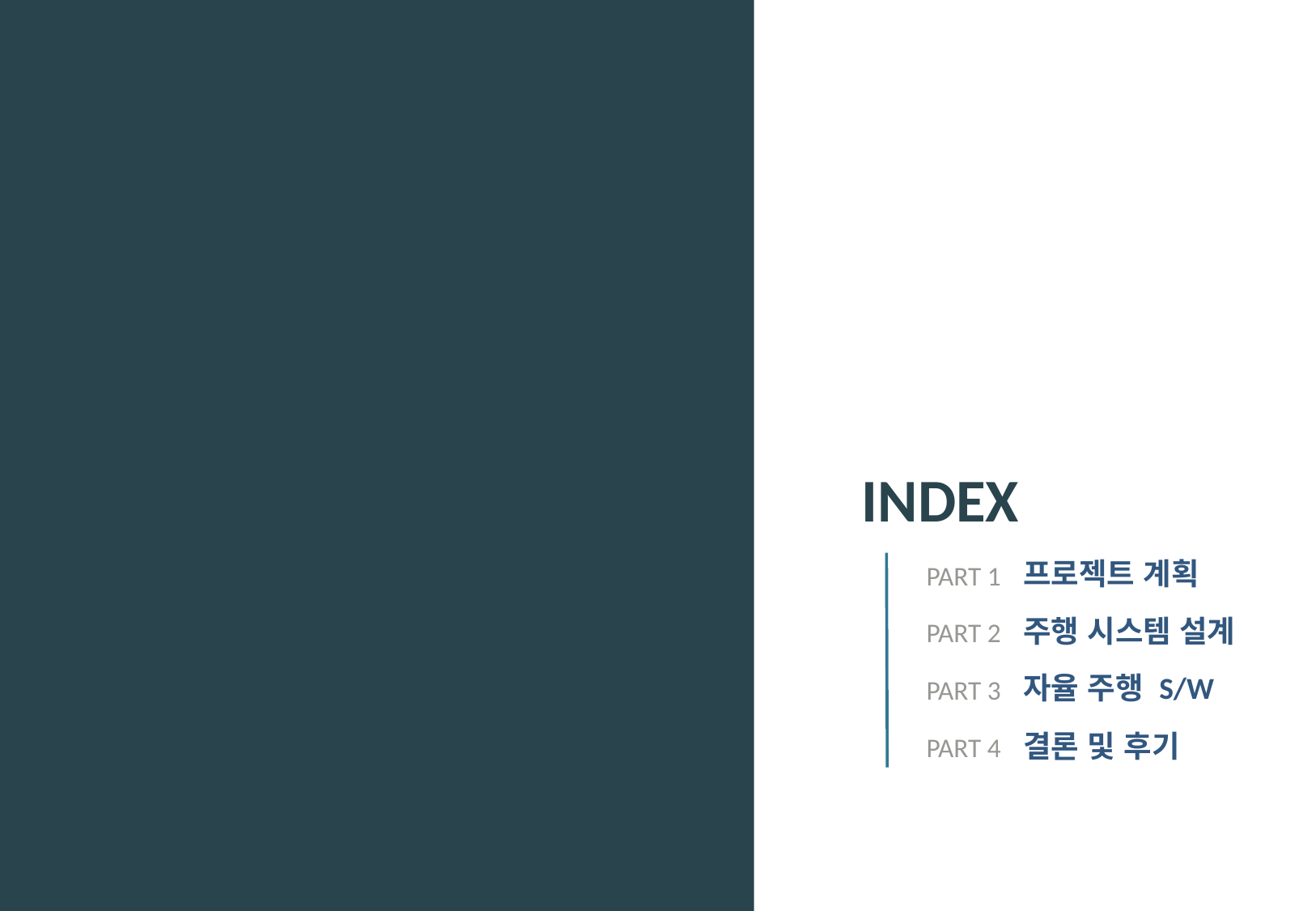

INDEX
프로젝트 계획
PART 1
주행 시스템 설계
PART 2
자율 주행 S/W
PART 3
결론 및 후기
PART 4